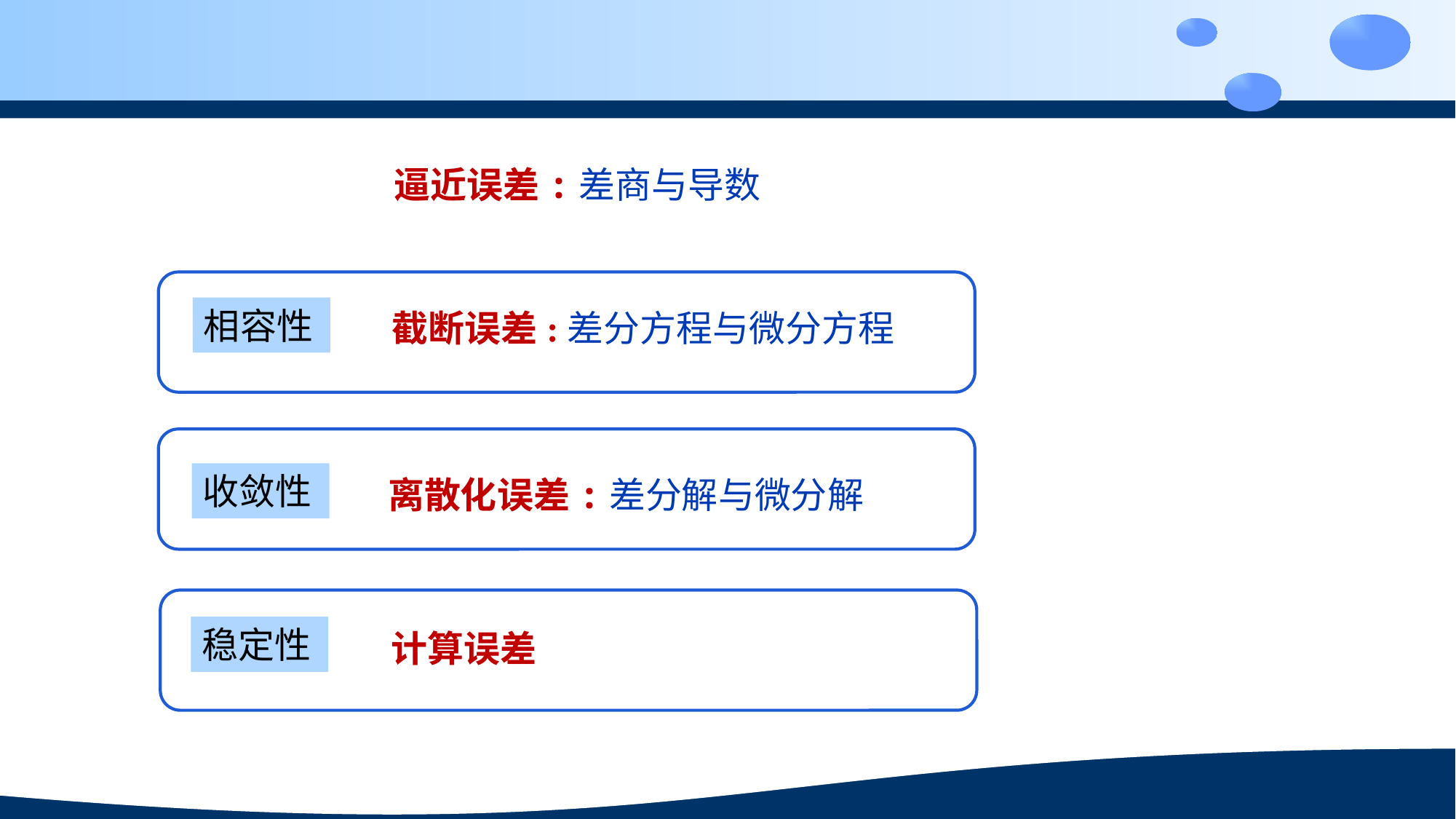

逼近误差:差商与导数

相容性
截断误差:差分方程与微分方程

收敛性
离散化误差:差分解与微分解

稳定性
计算误差